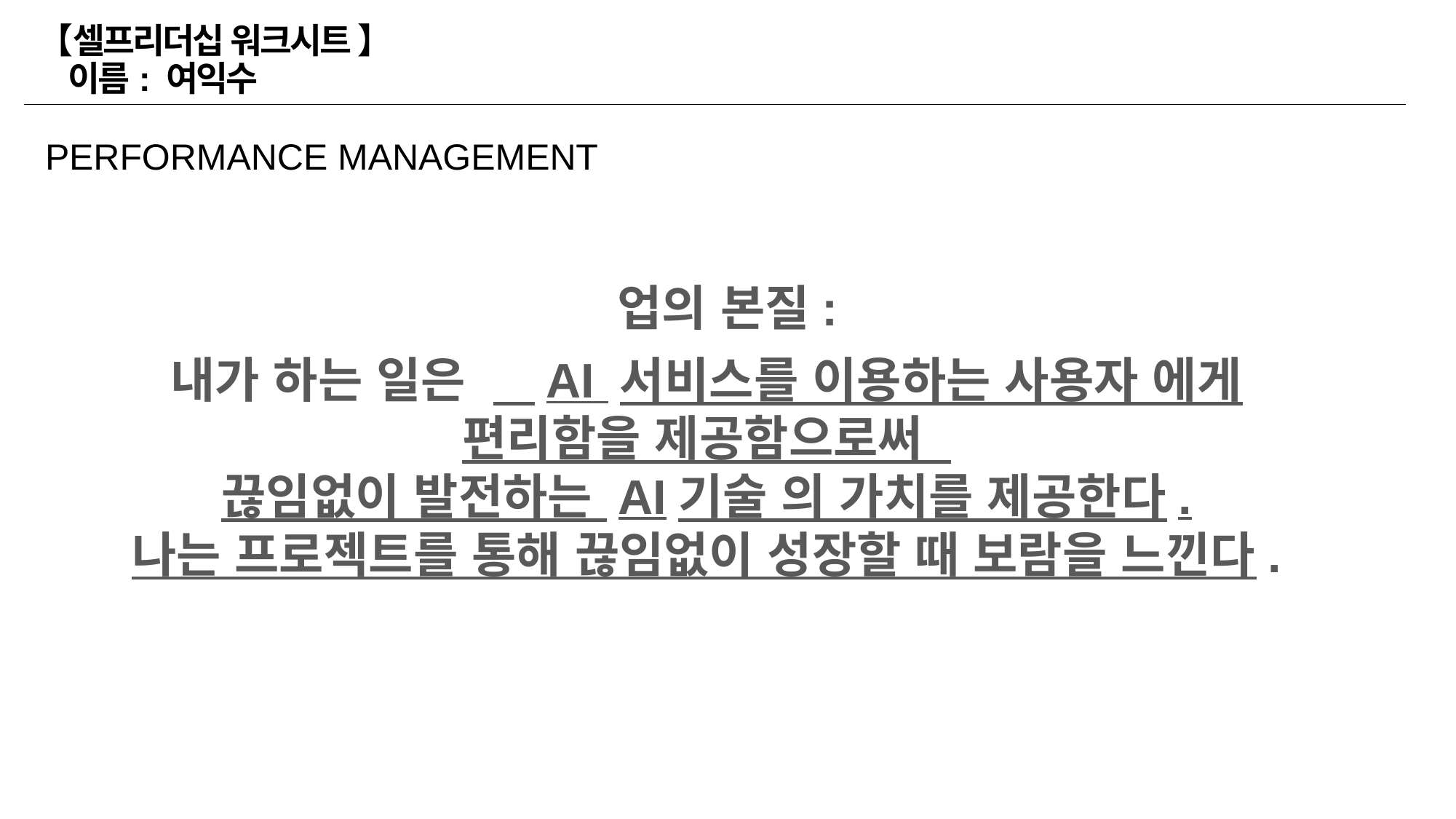

【셀프리더십 워크시트 】                                                                                                                             이름: 여익수
 PERFORMANCE MANAGEMENT
업의 본질:
내가 하는 일은     AI 서비스를 이용하는 사용자 에게
편리함을 제공함으로써
끊임없이 발전하는 AI기술 의 가치를 제공한다.
나는 프로젝트를 통해 끊임없이 성장할 때 보람을 느낀다.